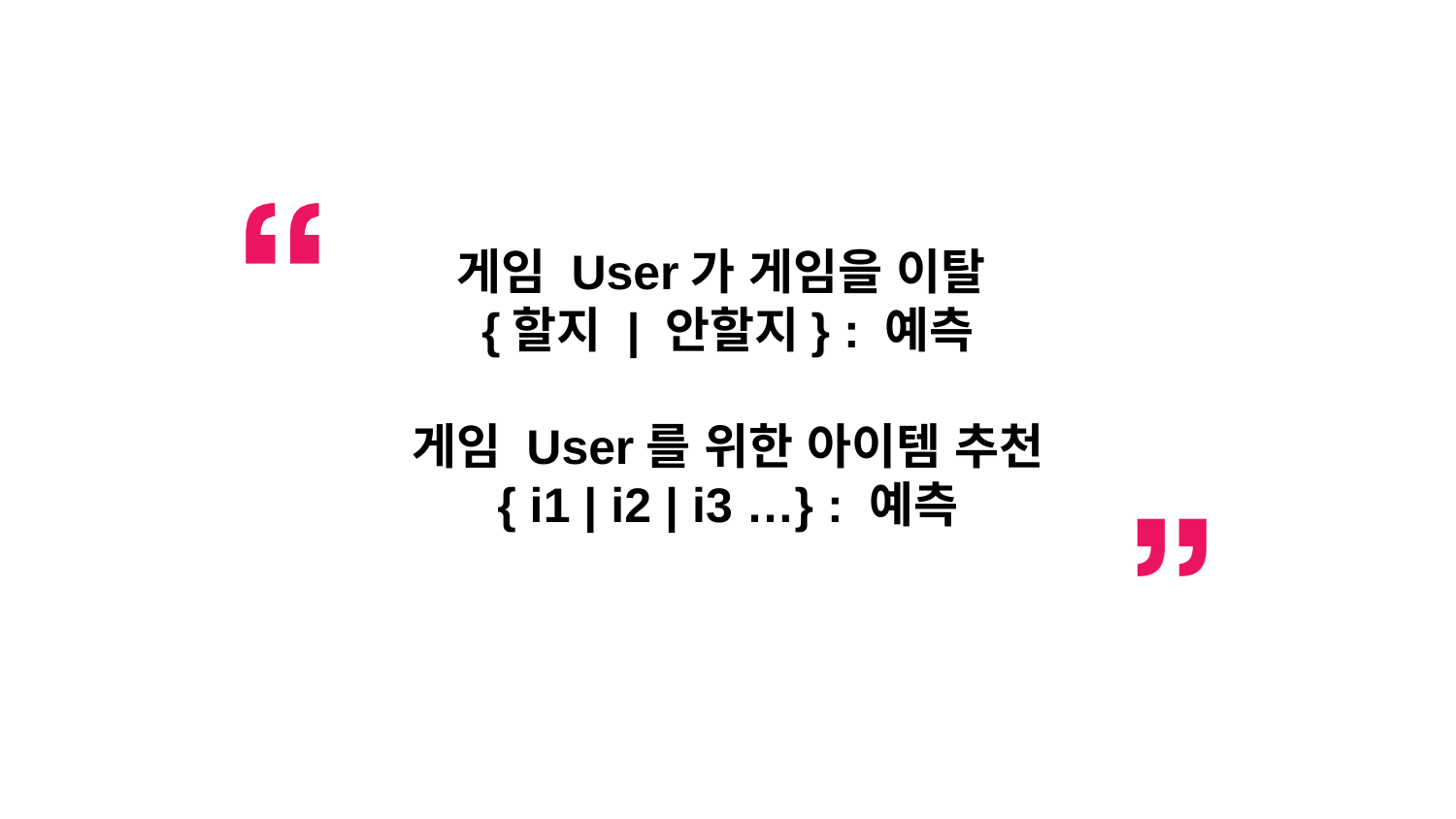

# 게임 User가 게임을 이탈 {할지 | 안할지} : 예측 게임 User를 위한 아이템 추천 { i1 | i2 | i3 …} : 예측